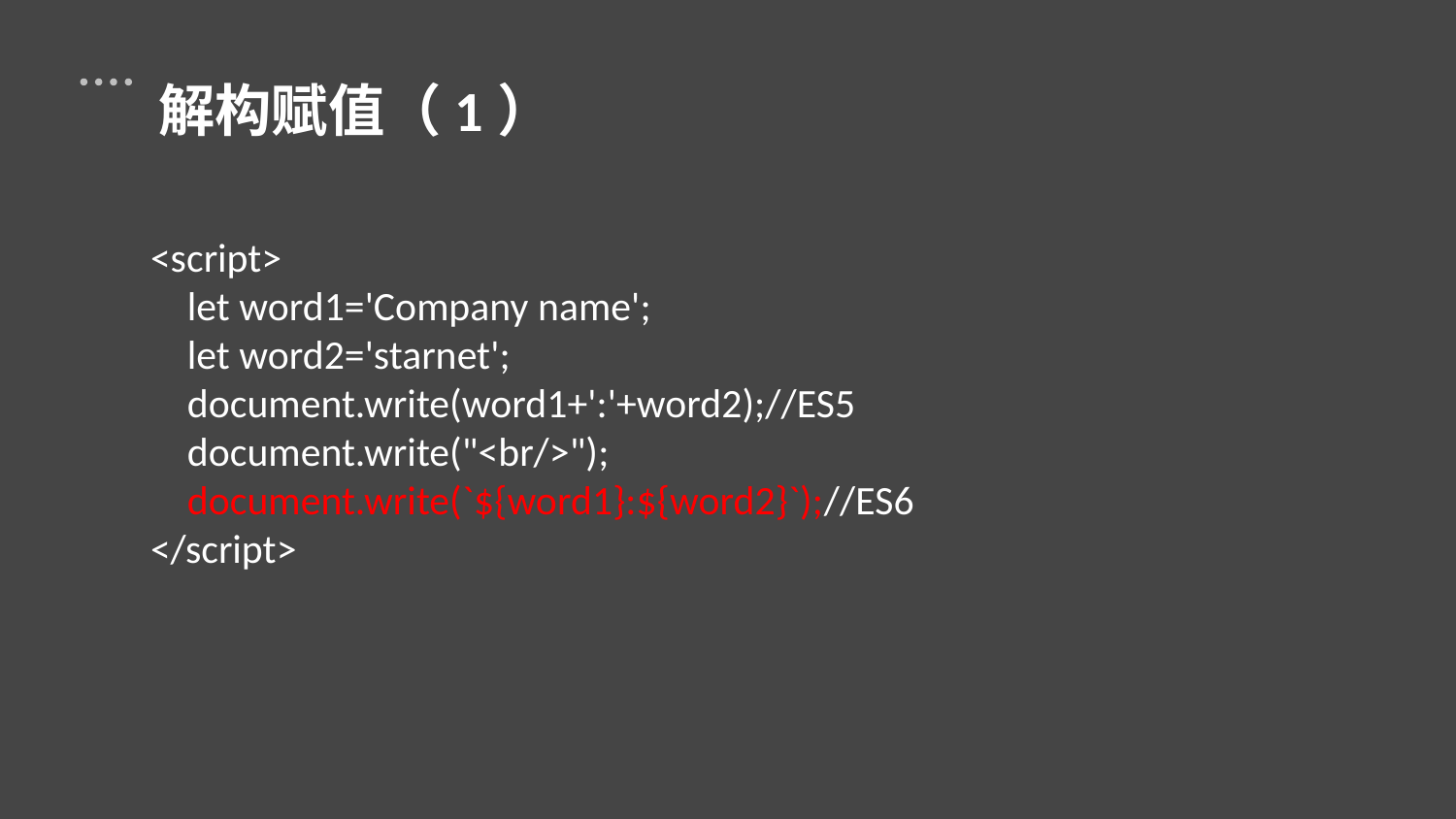

解构赋值（1）

<script>
    let word1='Company name';
    let word2='starnet';
    document.write(word1+':'+word2);//ES5
    document.write("<br/>");
    document.write(`${word1}:${word2}`);//ES6
</script>